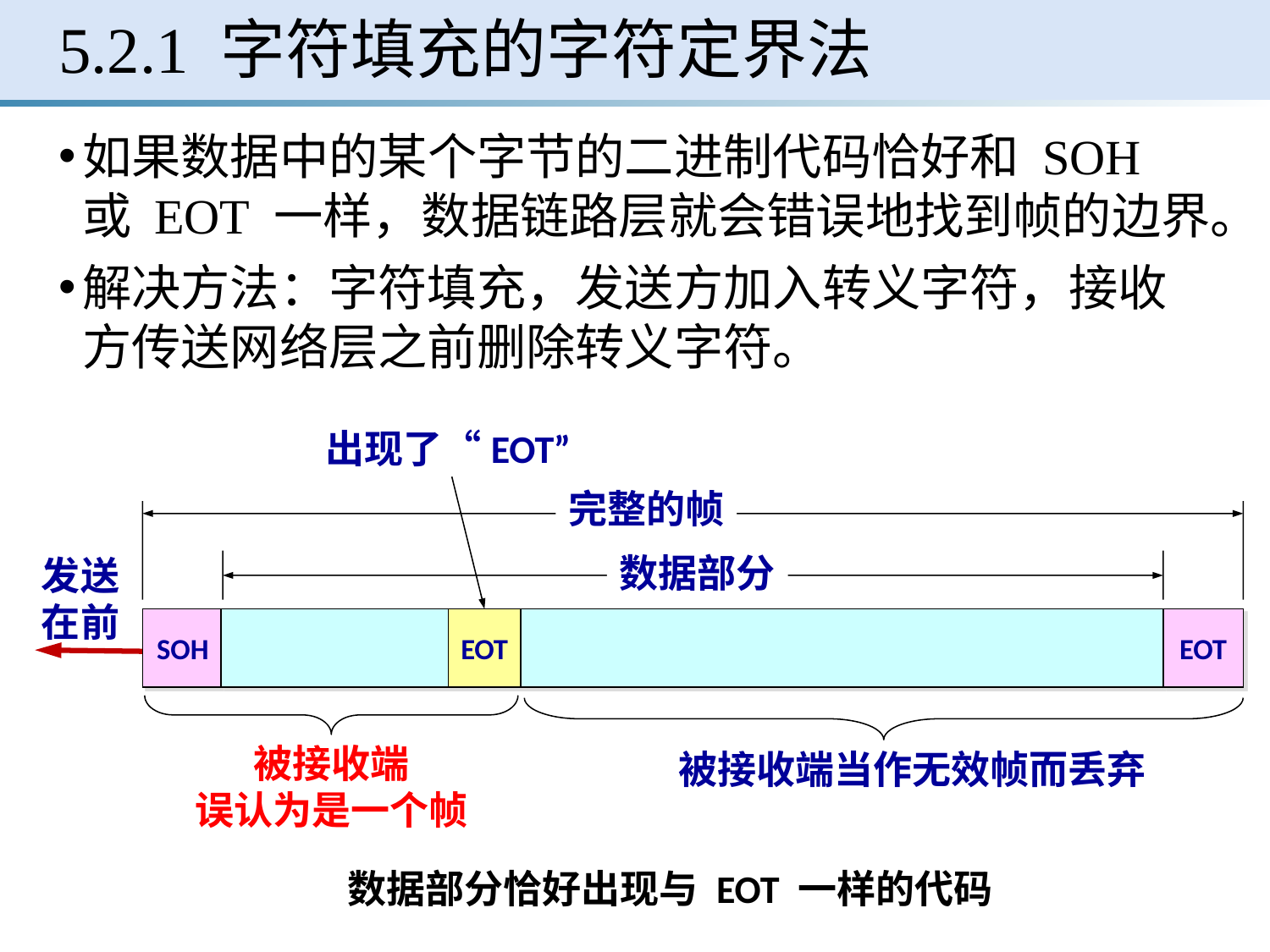

# 5.2.1 字符填充的字符定界法
如果数据中的某个字节的二进制代码恰好和 SOH 或 EOT 一样，数据链路层就会错误地找到帧的边界。
解决方法：字符填充，发送方加入转义字符，接收方传送网络层之前删除转义字符。

出现了“EOT”

完整的帧

数据部分
发送
在前

SOH

EOT
EOT
被接收端
误认为是一个帧
被接收端当作无效帧而丢弃
数据部分恰好出现与 EOT 一样的代码